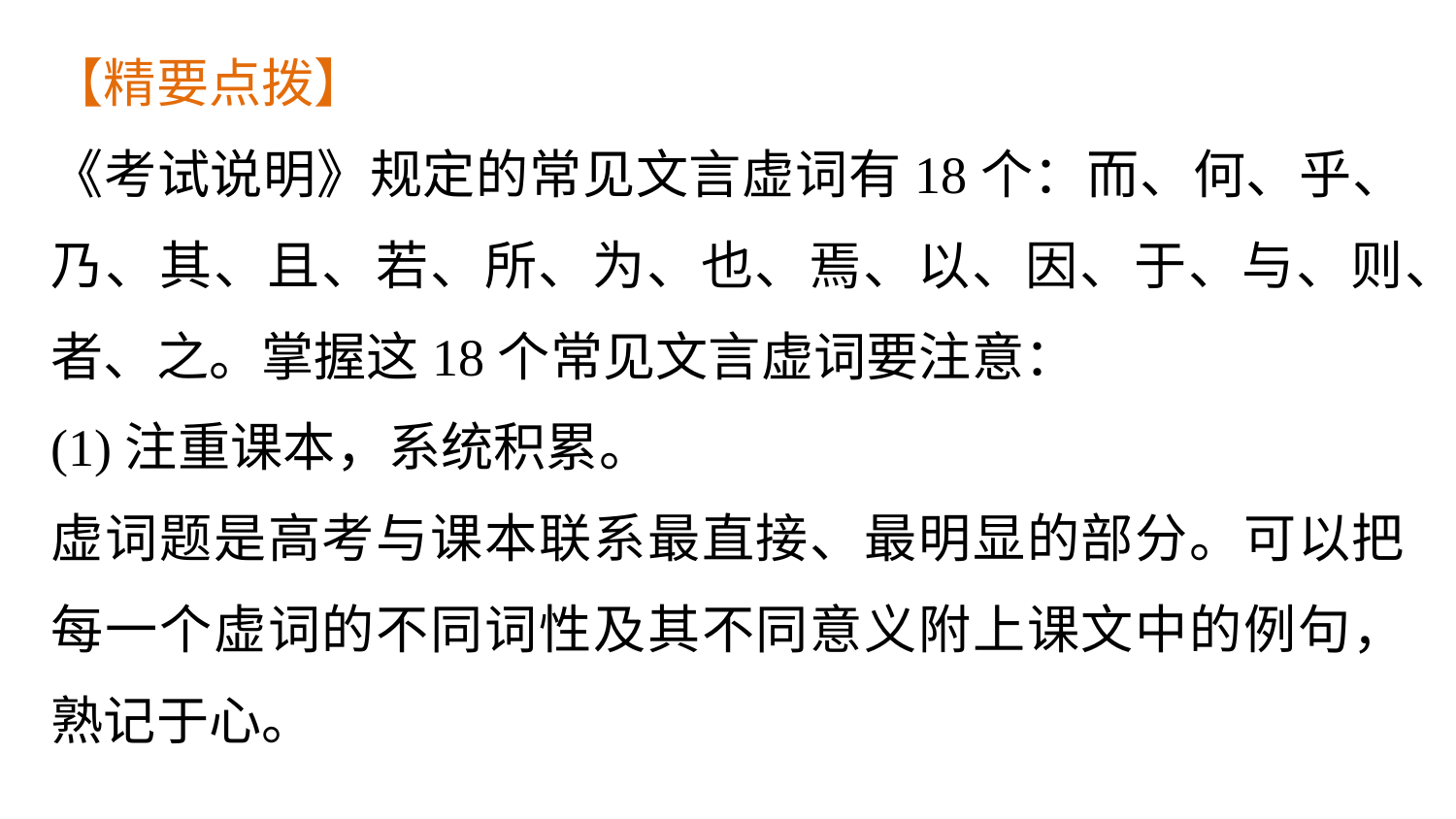

【精要点拨】
《考试说明》规定的常见文言虚词有18个：而、何、乎、乃、其、且、若、所、为、也、焉、以、因、于、与、则、者、之。掌握这18个常见文言虚词要注意：
(1)注重课本，系统积累。
虚词题是高考与课本联系最直接、最明显的部分。可以把每一个虚词的不同词性及其不同意义附上课文中的例句，熟记于心。